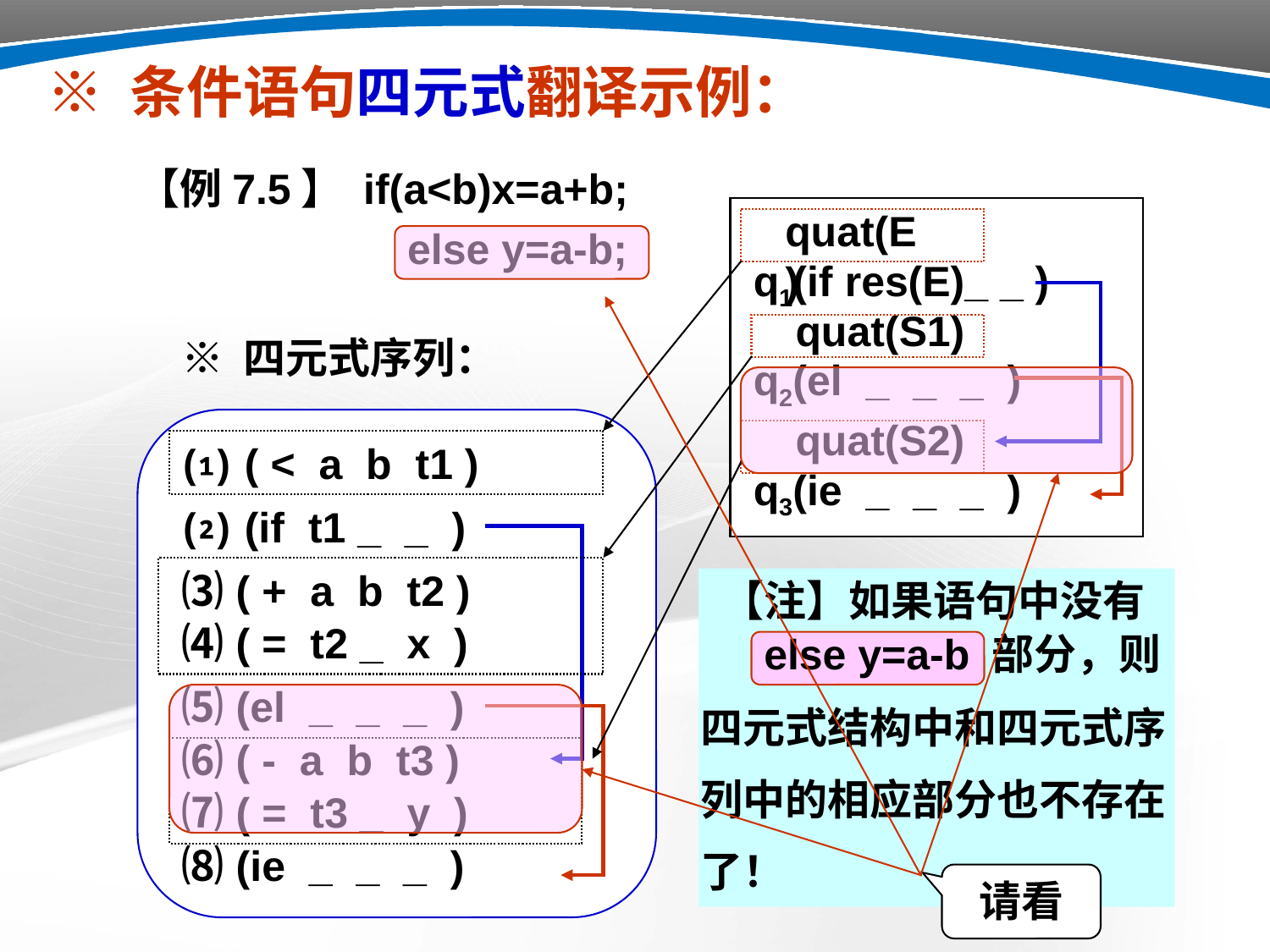

※ 条件语句四元式翻译示例：
【例7.5】 if(a<b)x=a+b;

quat(E)
q1(if res(E)_ _ )
quat(S1)
q2(el  _  _  _  )

quat(S2)
q3(ie  _  _  _  )

else y=a-b;

※ 四元式序列：

⑴ ( <  a  b  t1 )

⑵ (if  t1 _  _  )

⑶ ( +  a  b  t2 )

【注】如果语句中没有
⑷ ( =  t2 _  x  )
else y=a-b 部分，则

⑸ (el  _  _  _  )

四元式结构中和四元式序
列中的相应部分也不存在
了！
⑹ ( -  a  b  t3 )

⑺ ( =  t3 _  y  )
⑻ (ie  _  _  _  )
请看